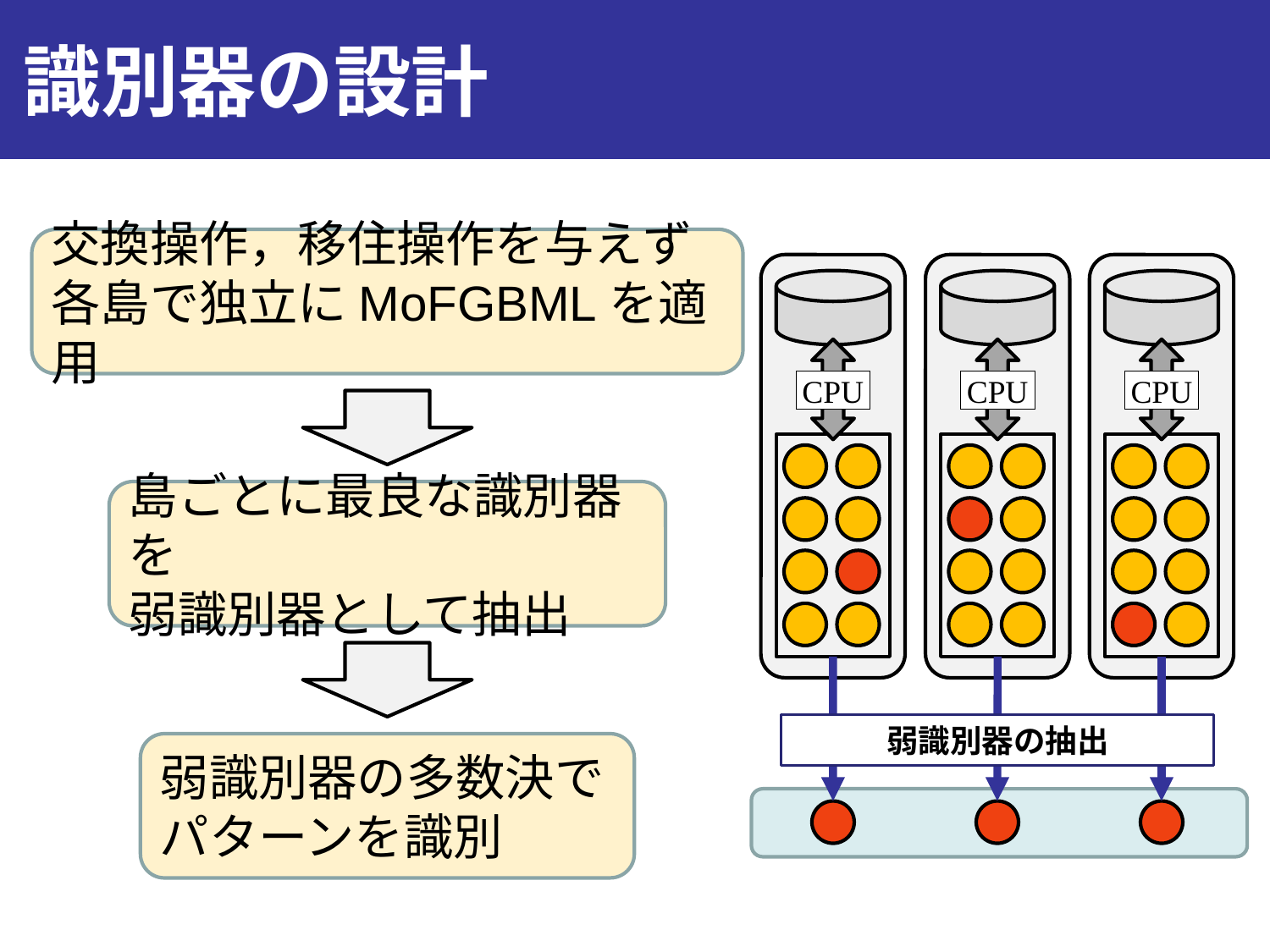

# 識別器の設計
交換操作，移住操作を与えず
各島で独立にMoFGBMLを適用

CPU
CPU
CPU

島ごとに最良な識別器を
弱識別器として抽出

弱識別器の抽出
弱識別器の多数決で
パターンを識別